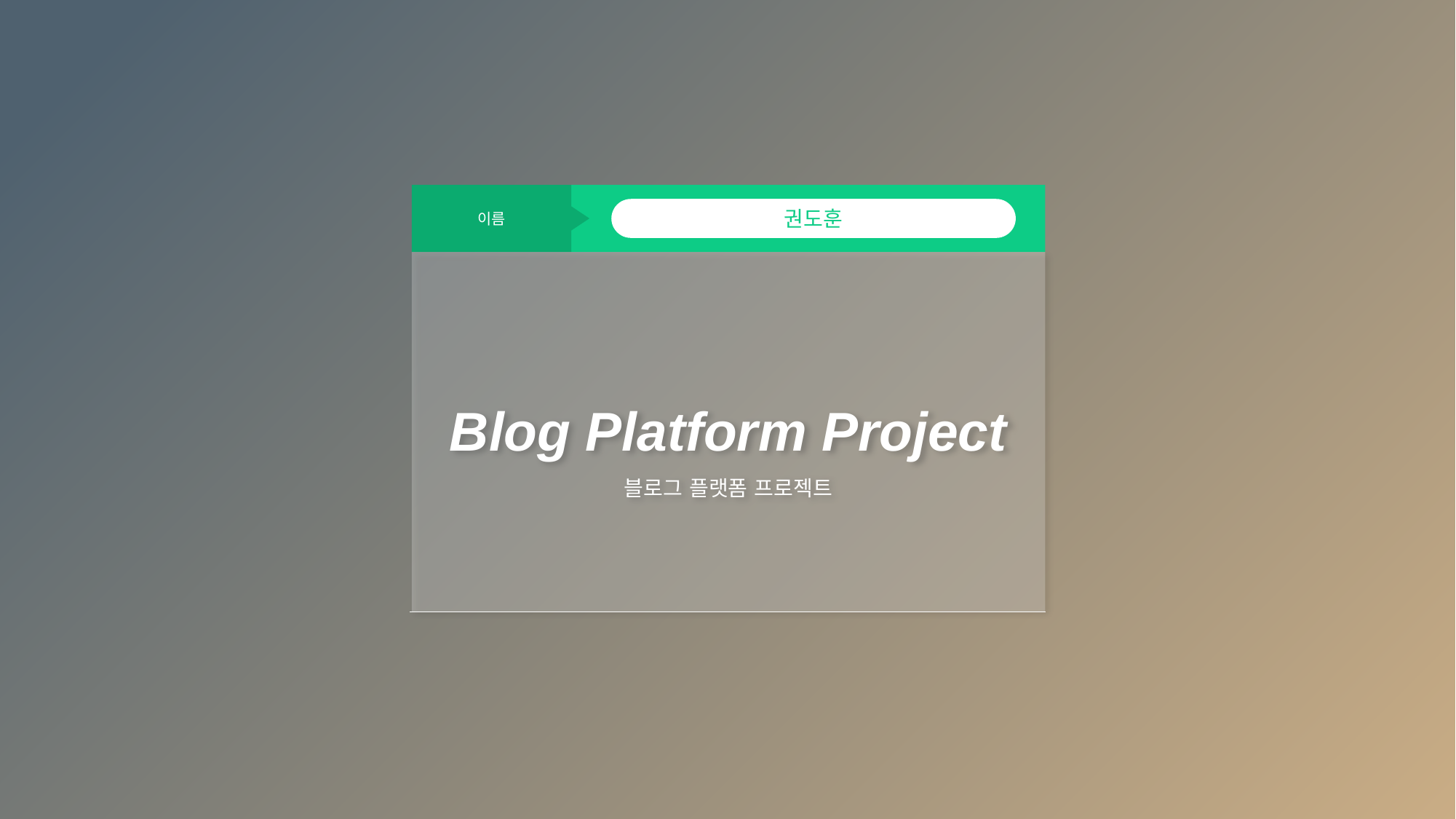

이름

권도훈
Blog Platform Project
블로그 플랫폼 프로젝트